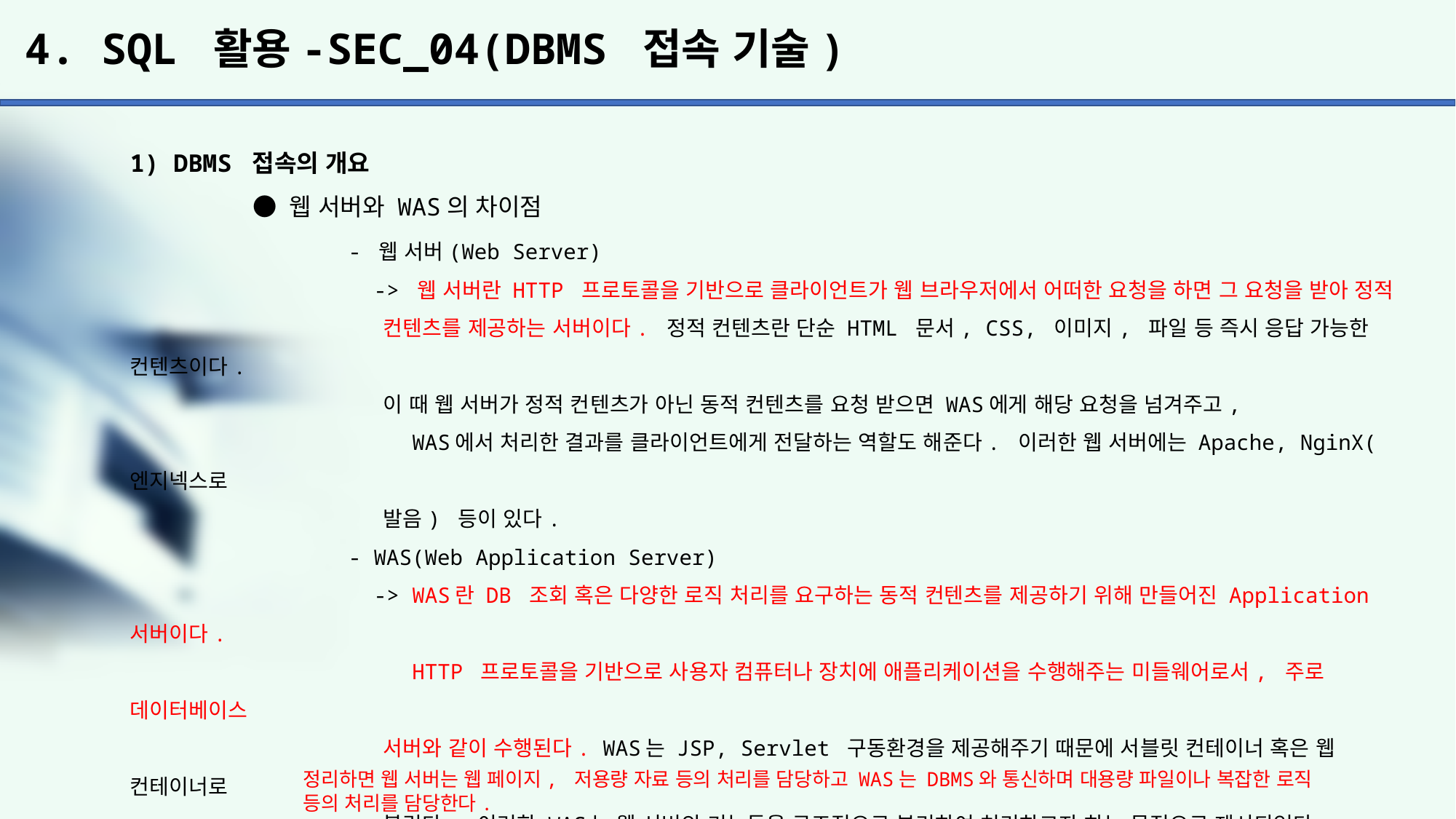

# 4. SQL 활용-SEC_04(DBMS 접속 기술)
1) DBMS 접속의 개요
	  ● 웹 서버와 WAS의 차이점
		- 웹 서버(Web Server)
		  -> 웹 서버란 HTTP 프로토콜을 기반으로 클라이언트가 웹 브라우저에서 어떠한 요청을 하면 그 요청을 받아 정적
		     컨텐츠를 제공하는 서버이다. 정적 컨텐츠란 단순 HTML 문서, CSS, 이미지, 파일 등 즉시 응답 가능한 컨텐츠이다.
		     이 때 웹 서버가 정적 컨텐츠가 아닌 동적 컨텐츠를 요청 받으면 WAS에게 해당 요청을 넘겨주고,
		     WAS에서 처리한 결과를 클라이언트에게 전달하는 역할도 해준다. 이러한 웹 서버에는 Apache, NginX(엔지넥스로
		     발음) 등이 있다.
		- WAS(Web Application Server)
		  -> WAS란 DB 조회 혹은 다양한 로직 처리를 요구하는 동적 컨텐츠를 제공하기 위해 만들어진 Application 서버이다.
		     HTTP 프로토콜을 기반으로 사용자 컴퓨터나 장치에 애플리케이션을 수행해주는 미들웨어로서, 주로 데이터베이스
		     서버와 같이 수행된다. WAS는 JSP, Servlet 구동환경을 제공해주기 때문에 서블릿 컨테이너 혹은 웹 컨테이너로
		     불린다. 이러한 WAS는 웹 서버의 기능들을 구조적으로 분리하여 처리하고자 하는 목적으로 제시되었다.
		     분산 트랜잭션, 보안, 쓰레드 처리 등의 기능을 처리하는 분산 환경에서 사용된다. WAS는 프로그램 실행 환경과
		     DB 접속 기능을 제공하고, 여러 개의 트랜잭션을 관리 가능하다. 또한 비즈니스 로직을 수행할 수 있다. 이러한
		     WAS에는 Tomcat, JBoss, WebSphere 등이 있다.
정리하면 웹 서버는 웹 페이지, 저용량 자료 등의 처리를 담당하고 WAS는 DBMS와 통신하며 대용량 파일이나 복잡한 로직 등의 처리를 담당한다.